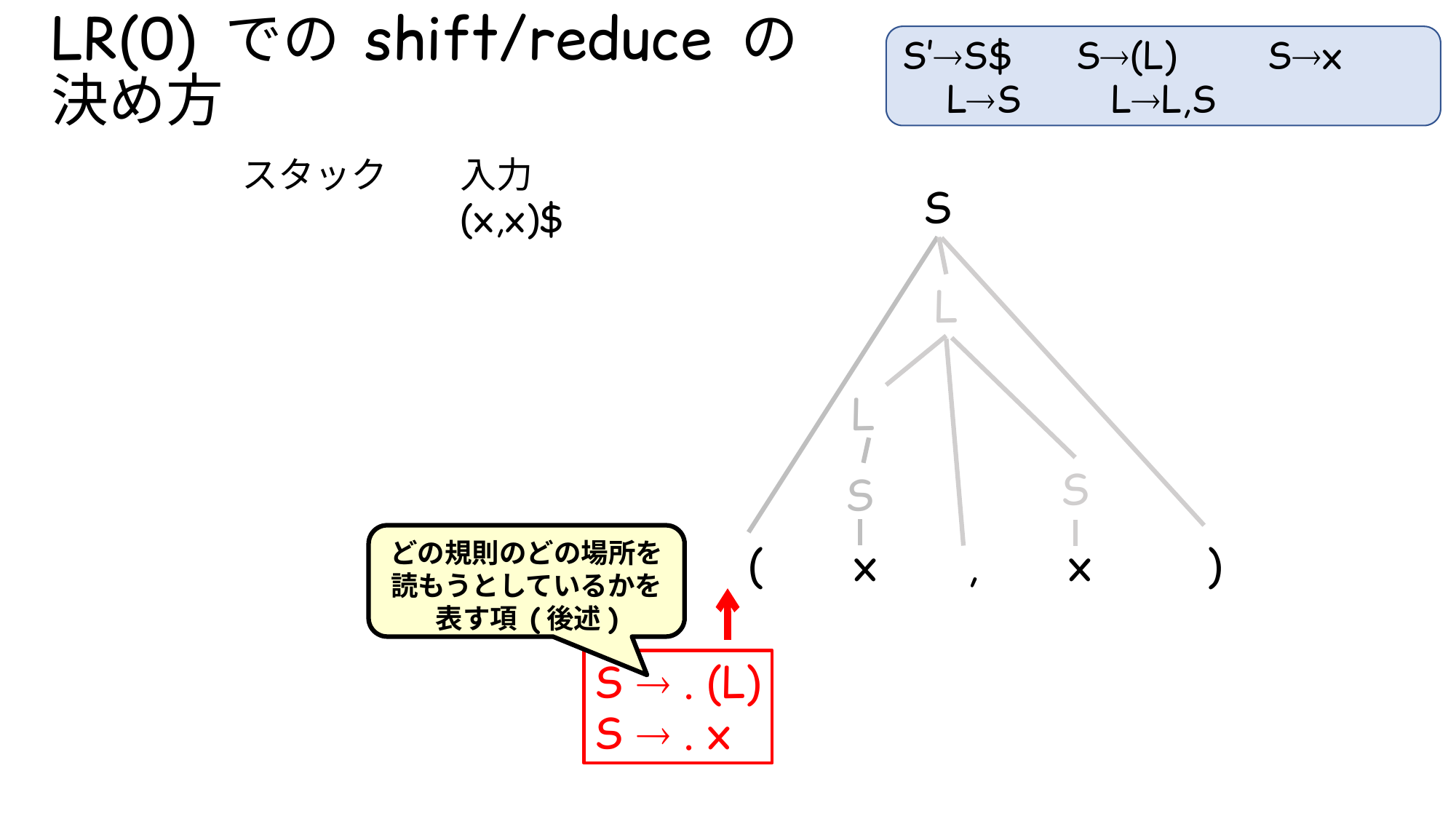

# LR(0) での shift/reduce の 決め方
S’→S$　 S→(L)　　S→x　　　L→S　　L→L,S
スタック	入力
		(x,x)$

S
L
L
S
S
どの規則のどの場所を読もうとしているかを表す項 (後述)
(       x       ,       x         )
S → . (L)
S → . x